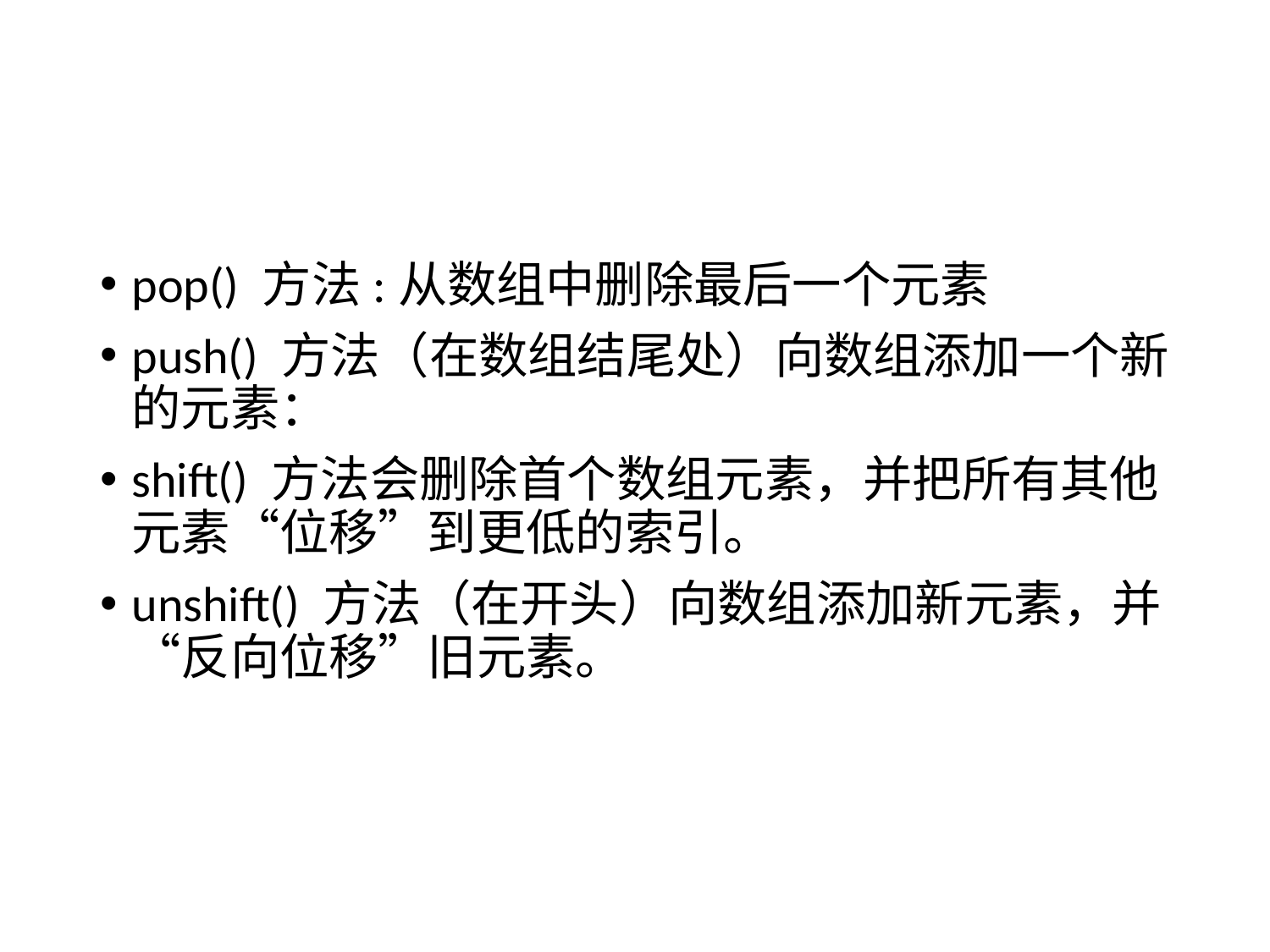

#
pop() 方法:从数组中删除最后一个元素
push() 方法（在数组结尾处）向数组添加一个新的元素：
shift() 方法会删除首个数组元素，并把所有其他元素“位移”到更低的索引。
unshift() 方法（在开头）向数组添加新元素，并“反向位移”旧元素。